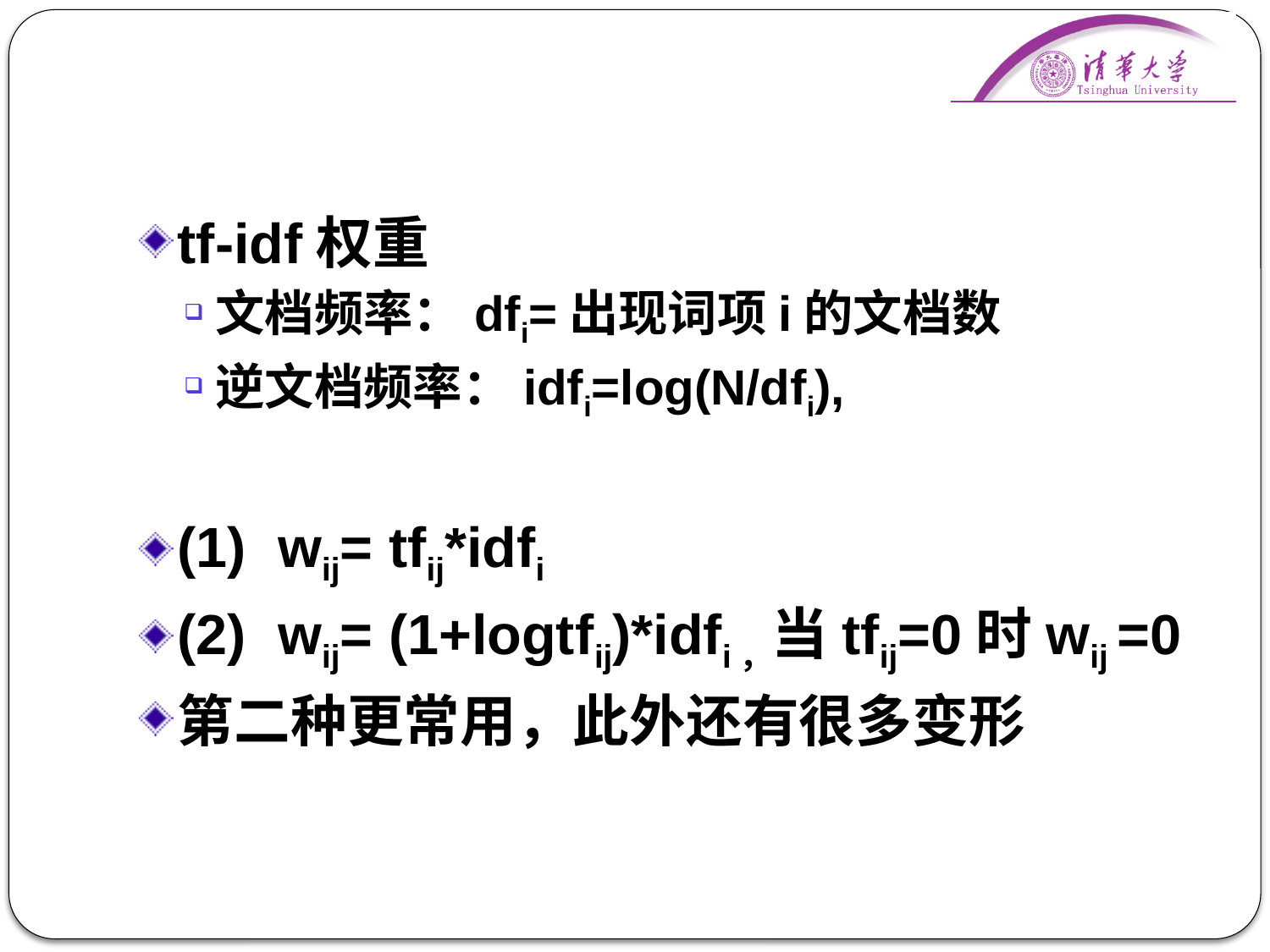

#
tf-idf权重
文档频率：dfi=出现词项i的文档数
逆文档频率：idfi=log(N/dfi),

(1)  wij= tfij*idfi
(2)  wij= (1+logtfij)*idfi，当tfij=0时wij =0
第二种更常用，此外还有很多变形
88